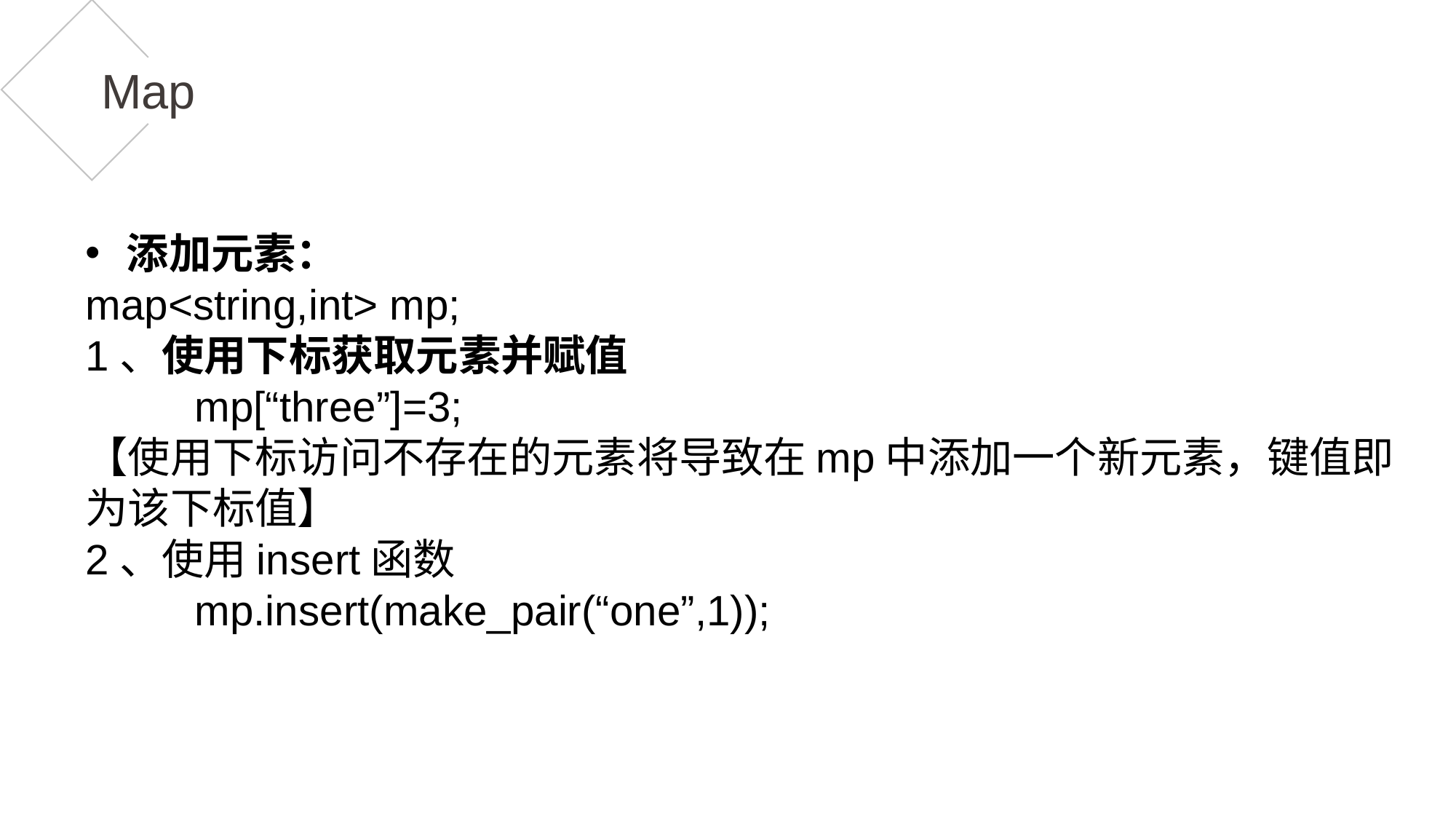

Map
添加元素：
map<string,int> mp;
1、使用下标获取元素并赋值
	mp[“three”]=3;
【使用下标访问不存在的元素将导致在mp中添加一个新元素，键值即为该下标值】
2、使用insert函数
	mp.insert(make_pair(“one”,1));